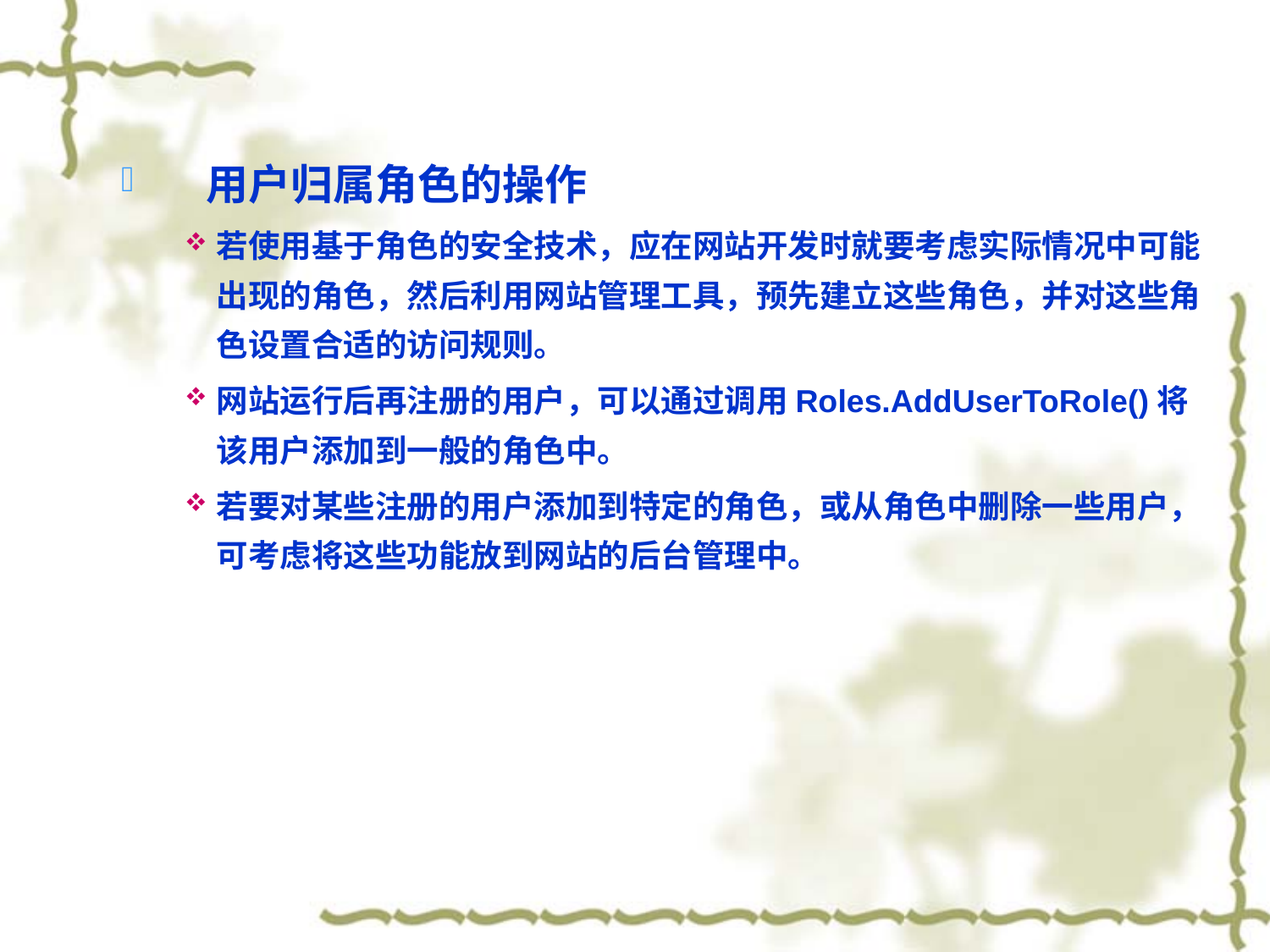

用户归属角色的操作
若使用基于角色的安全技术，应在网站开发时就要考虑实际情况中可能出现的角色，然后利用网站管理工具，预先建立这些角色，并对这些角色设置合适的访问规则。
网站运行后再注册的用户，可以通过调用Roles.AddUserToRole()将该用户添加到一般的角色中。
若要对某些注册的用户添加到特定的角色，或从角色中删除一些用户，可考虑将这些功能放到网站的后台管理中。